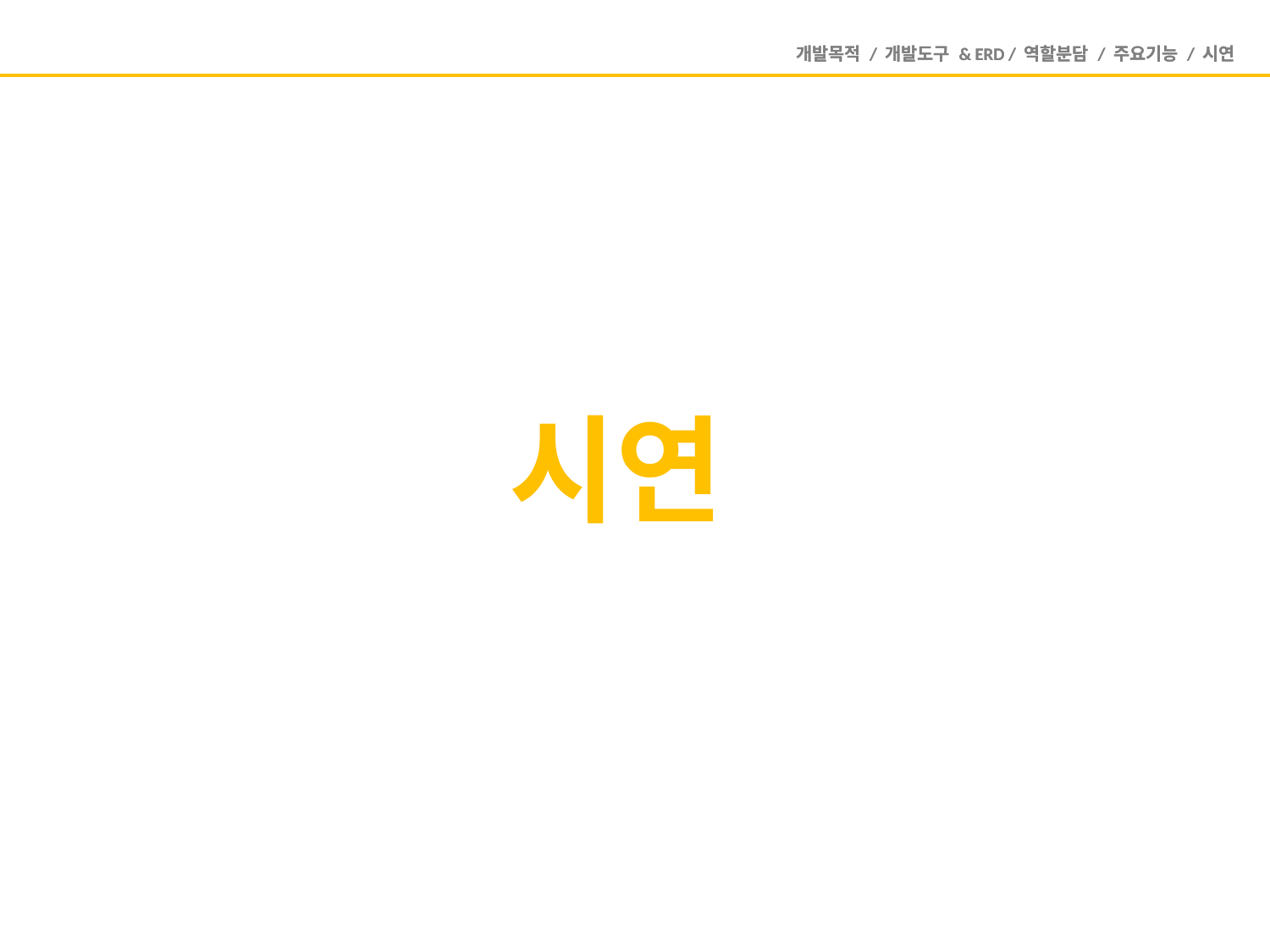

개발목적 / 개발도구 & ERD / 역할분담 / 주요기능 / 시연
개발목적 / 개발도구 & ERD / 역할분담 / 주요기능 / 시연
# 시연